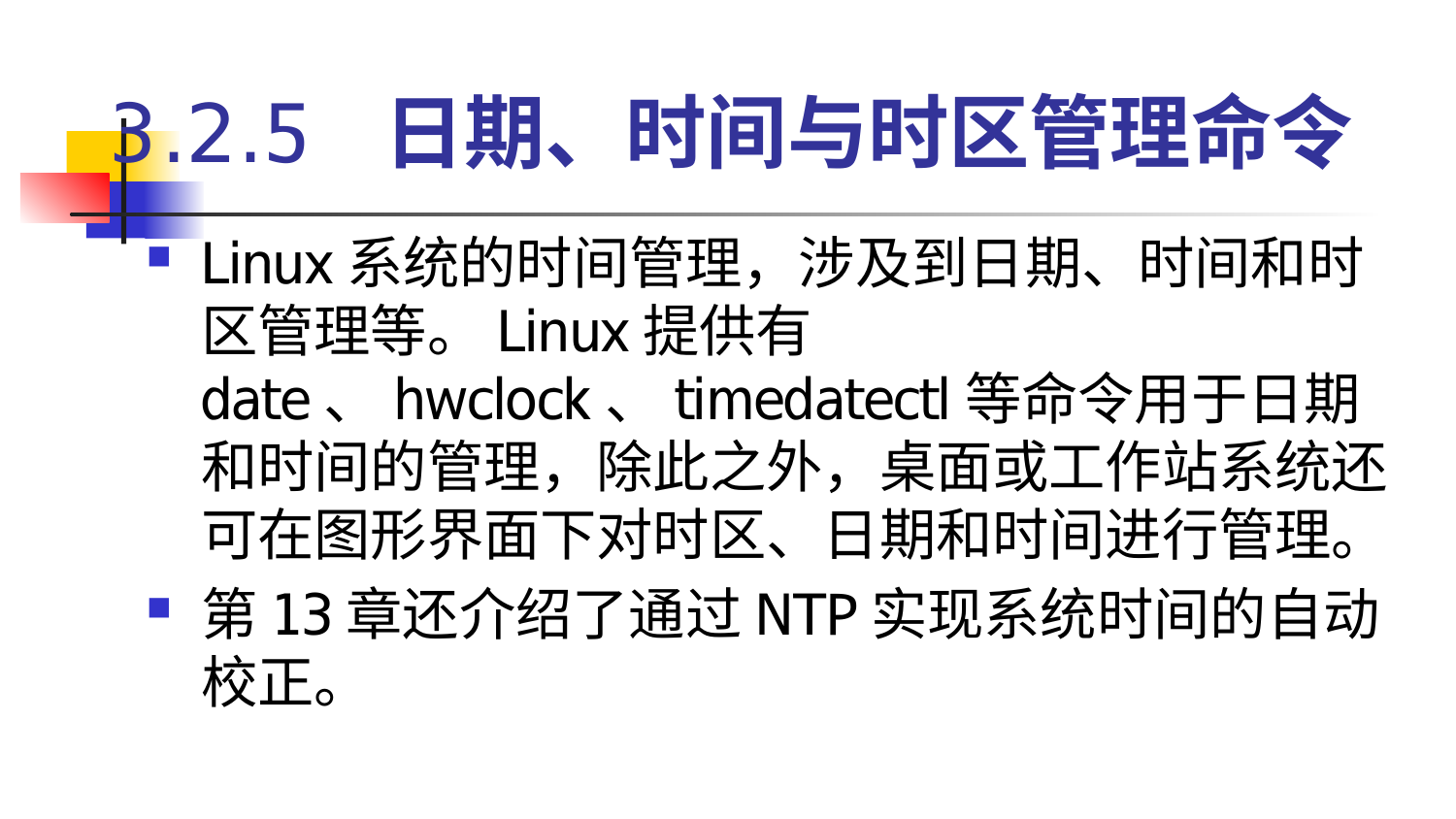

# 3.2.5  日期、时间与时区管理命令
Linux系统的时间管理，涉及到日期、时间和时区管理等。Linux提供有date、hwclock、timedatectl等命令用于日期和时间的管理，除此之外，桌面或工作站系统还可在图形界面下对时区、日期和时间进行管理。
第13章还介绍了通过NTP实现系统时间的自动校正。